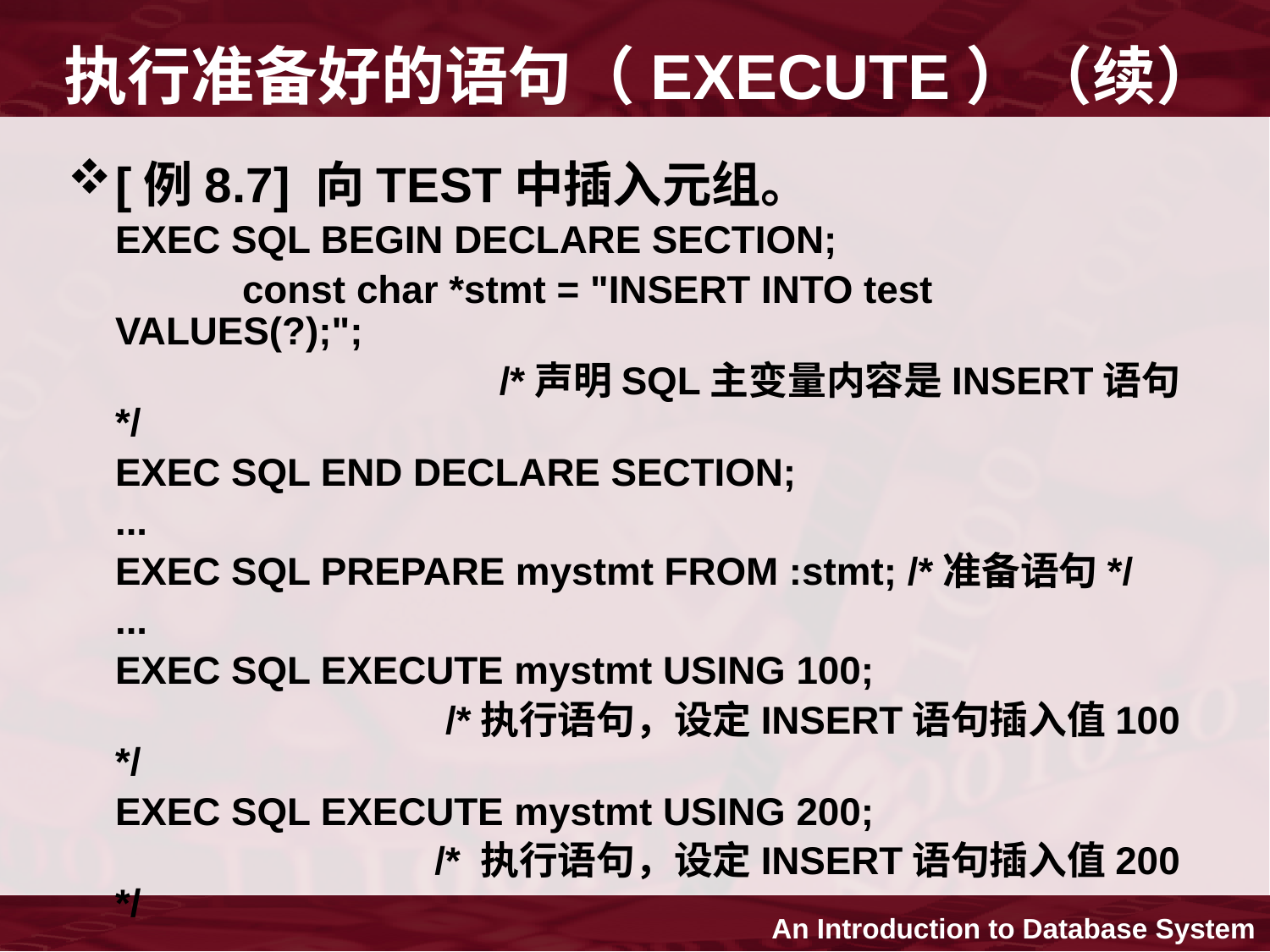

# 执行准备好的语句（EXECUTE）（续）
[例8.7] 向TEST中插入元组。
	EXEC SQL BEGIN DECLARE SECTION;
		const char *stmt = "INSERT INTO test VALUES(?);";
                                        /*声明SQL主变量内容是INSERT语句 */
	EXEC SQL END DECLARE SECTION;
	...
	EXEC SQL PREPARE mystmt FROM :stmt; /*准备语句*/
	...
	EXEC SQL EXECUTE mystmt USING 100;
                                   /*执行语句，设定INSERT语句插入值100 */
	EXEC SQL EXECUTE mystmt USING 200;
                                  /* 执行语句，设定INSERT语句插入值200 */